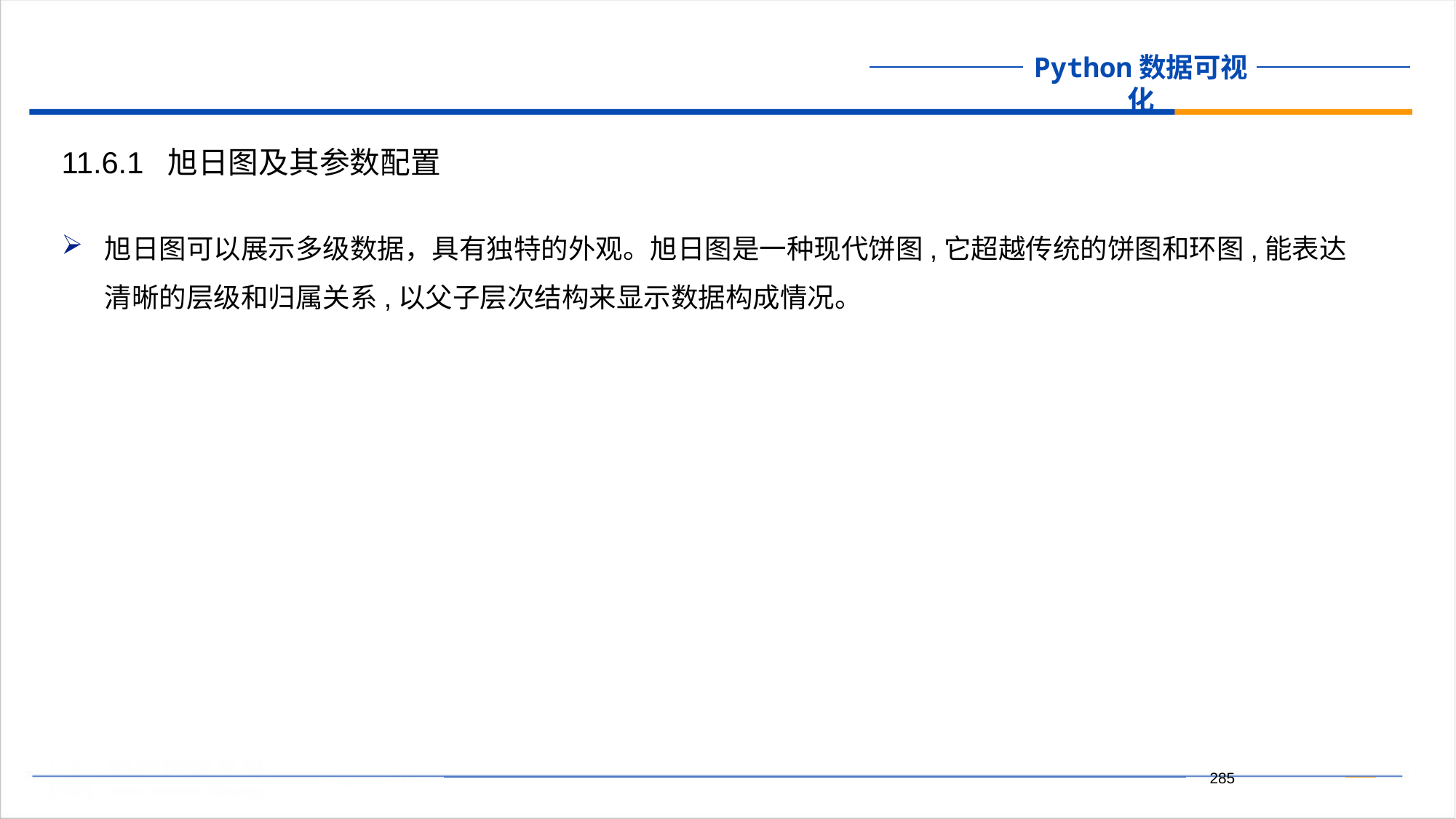

11.6.1  旭日图及其参数配置
旭日图可以展示多级数据，具有独特的外观。旭日图是一种现代饼图,它超越传统的饼图和环图,能表达清晰的层级和归属关系,以父子层次结构来显示数据构成情况。